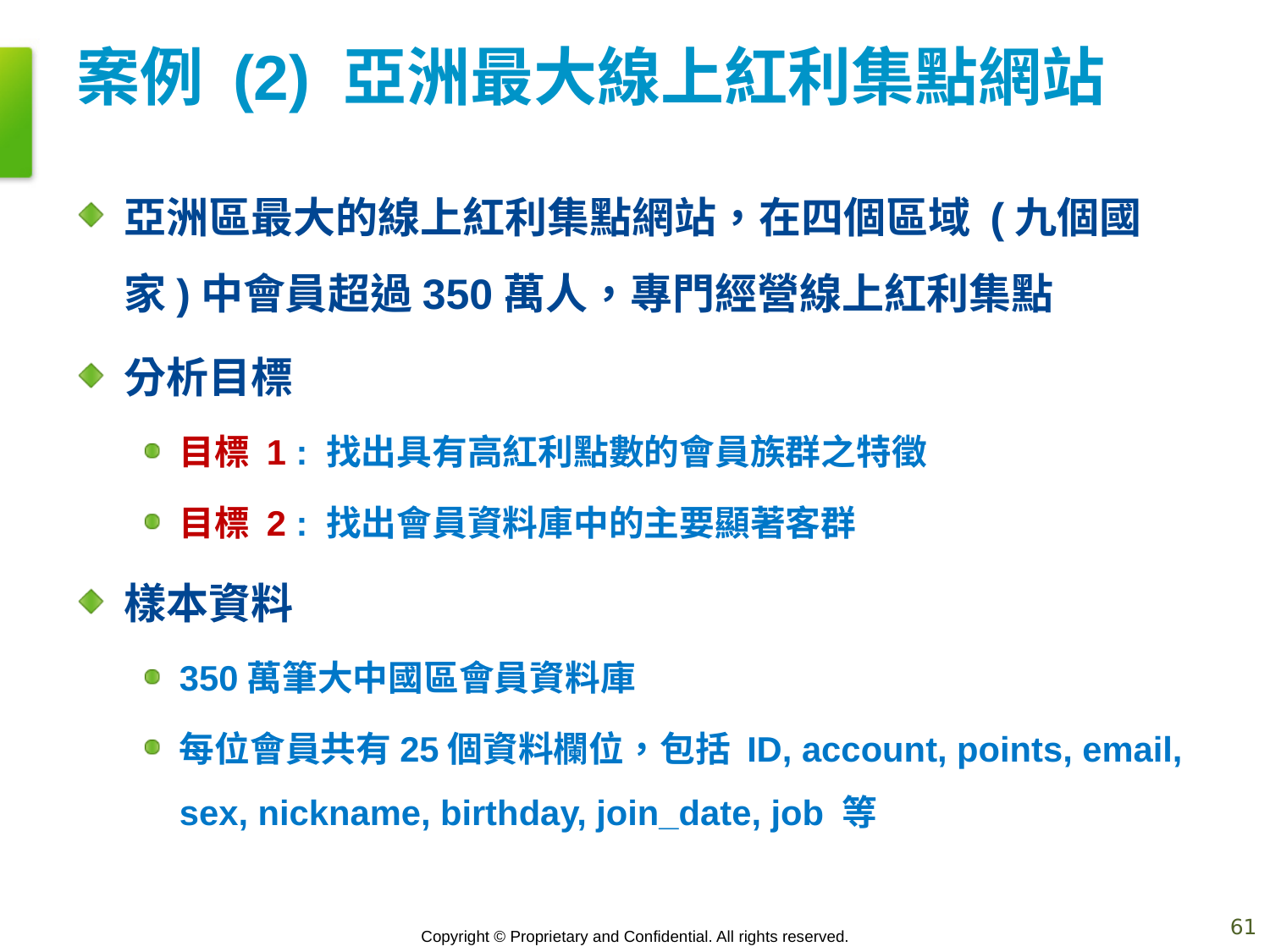

# 案例 (2) 亞洲最大線上紅利集點網站
亞洲區最大的線上紅利集點網站，在四個區域 (九個國家)中會員超過350萬人，專門經營線上紅利集點
分析目標
目標 1 : 找出具有高紅利點數的會員族群之特徵
目標 2 : 找出會員資料庫中的主要顯著客群
樣本資料
350萬筆大中國區會員資料庫
每位會員共有25個資料欄位，包括 ID, account, points, email, sex, nickname, birthday, join_date, job 等
61